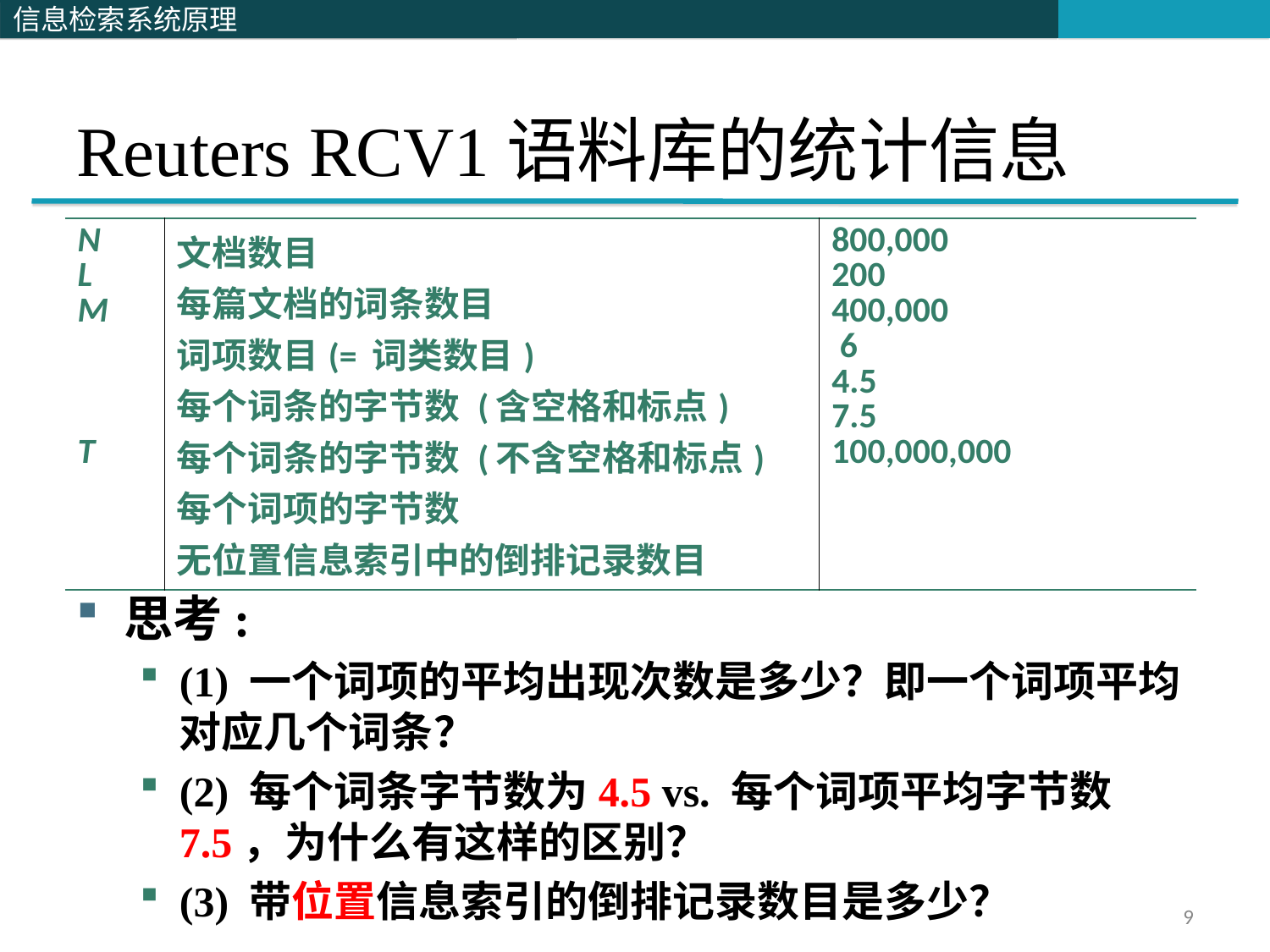

# Reuters RCV1语料库的统计信息
| N L M T | 文档数目 每篇文档的词条数目 词项数目(= 词类数目) 每个词条的字节数 (含空格和标点) 每个词条的字节数 (不含空格和标点) 每个词项的字节数 无位置信息索引中的倒排记录数目 | 800,000 200 400,000 6 4.5 7.5 100,000,000 |
| --- | --- | --- |

思考:
(1) 一个词项的平均出现次数是多少？即一个词项平均对应几个词条？
(2) 每个词条字节数为4.5 vs. 每个词项平均字节数 7.5，为什么有这样的区别？
(3) 带位置信息索引的倒排记录数目是多少？
9